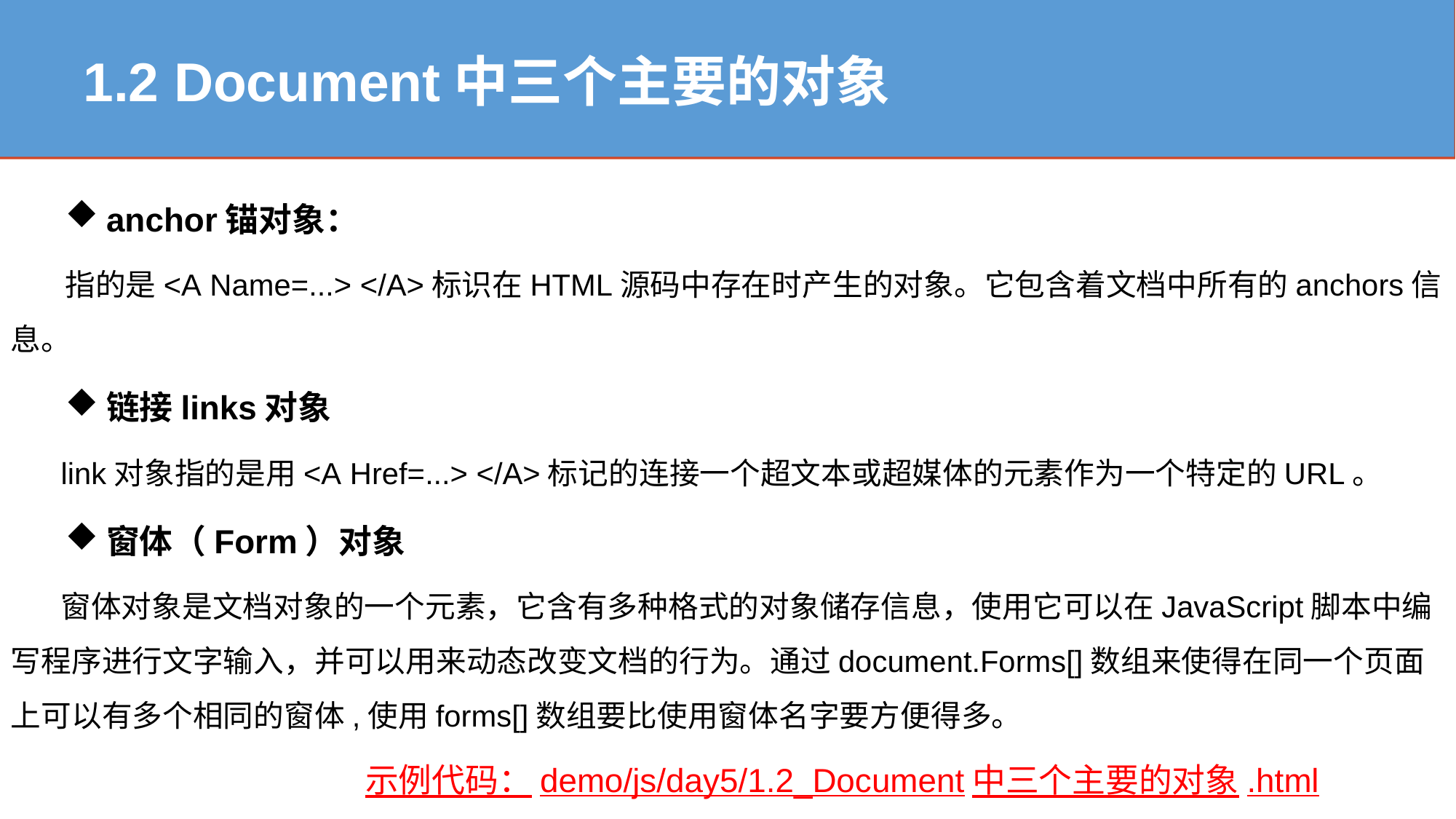

1.2 Document中三个主要的对象

anchor锚对象：
       指的是<A Name=...> </A>标识在HTML源码中存在时产生的对象。它包含着文档中所有的anchors信息。
链接links对象
      link对象指的是用<A Href=...> </A>标记的连接一个超文本或超媒体的元素作为一个特定的URL。
窗体（Form）对象
       窗体对象是文档对象的一个元素，它含有多种格式的对象储存信息，使用它可以在JavaScript脚本中编写程序进行文字输入，并可以用来动态改变文档的行为。通过document.Forms[]数组来使得在同一个页面上可以有多个相同的窗体,使用forms[]数组要比使用窗体名字要方便得多。
示例代码：demo/js/day5/1.2_Document中三个主要的对象.html